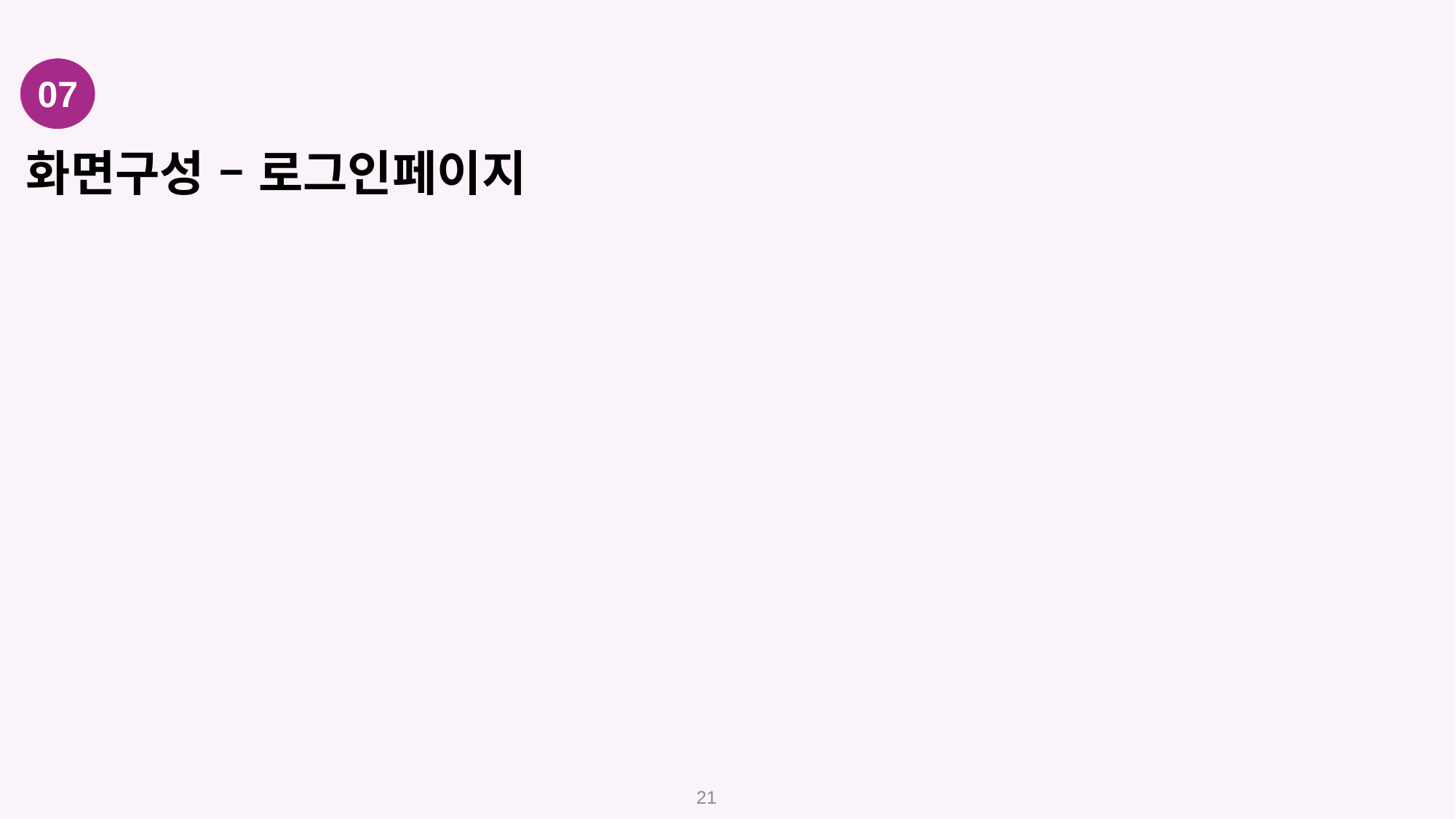

# 화면구성 – 로그인페이지

07

05

06

03
21